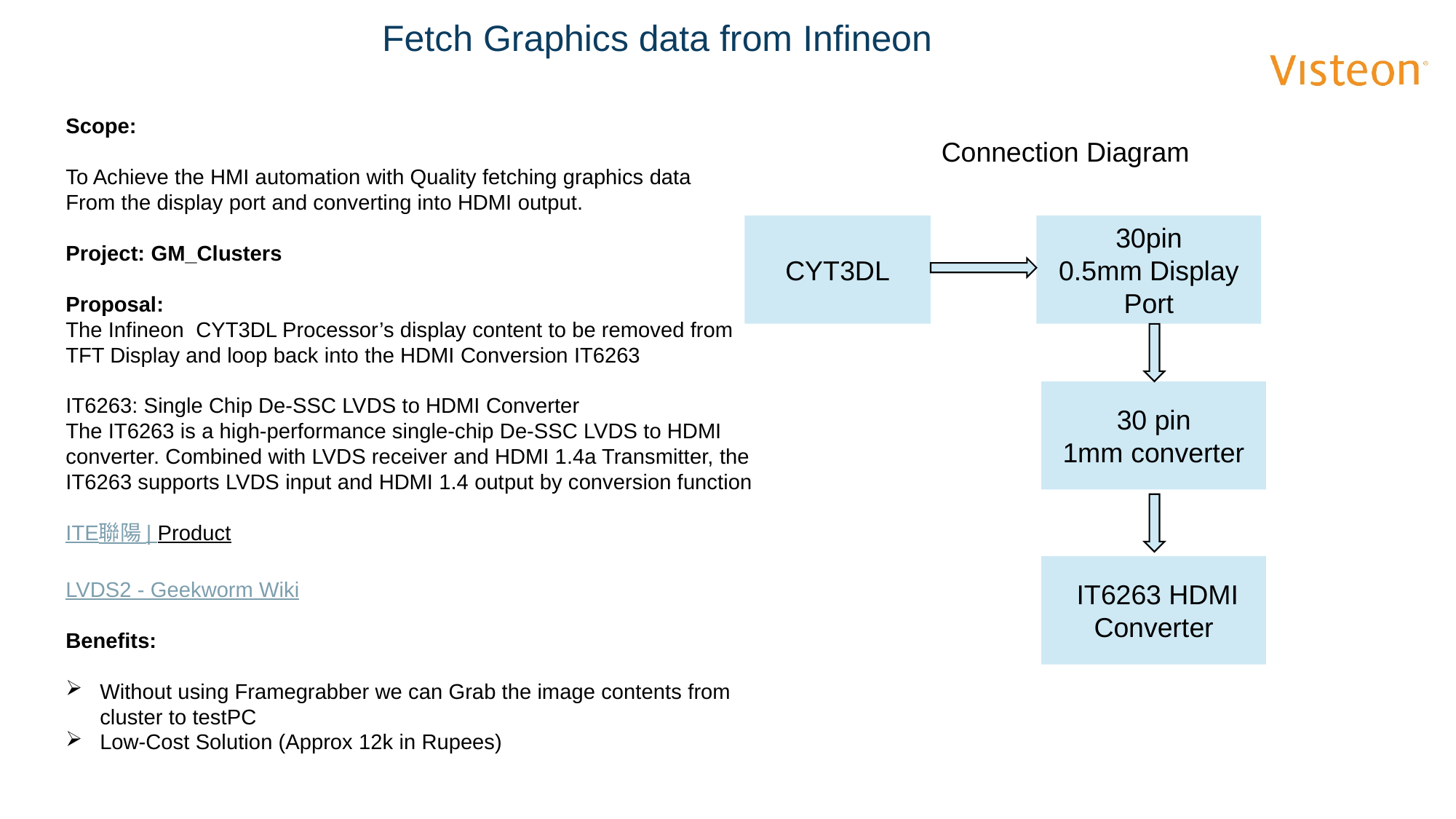

# Fetch Graphics data from Infineon

Scope:

To Achieve the HMI automation with Quality fetching graphics data
From the display port and converting into HDMI output.

Project: GM_Clusters

Proposal:
The Infineon  CYT3DL Processor’s display content to be removed from TFT Display and loop back into the HDMI Conversion IT6263

IT6263: Single Chip De-SSC LVDS to HDMI Converter
The IT6263 is a high-performance single-chip De-SSC LVDS to HDMI converter. Combined with LVDS receiver and HDMI 1.4a Transmitter, the IT6263 supports LVDS input and HDMI 1.4 output by conversion function

ITE聯陽 | Product

LVDS2 - Geekworm Wiki

Benefits:

Without using Framegrabber we can Grab the image contents from cluster to testPC
Low-Cost Solution (Approx 12k in Rupees)

Connection Diagram
CYT3DL
30pin
0.5mm Display Port

30 pin
1mm converter

 IT6263 HDMI Converter